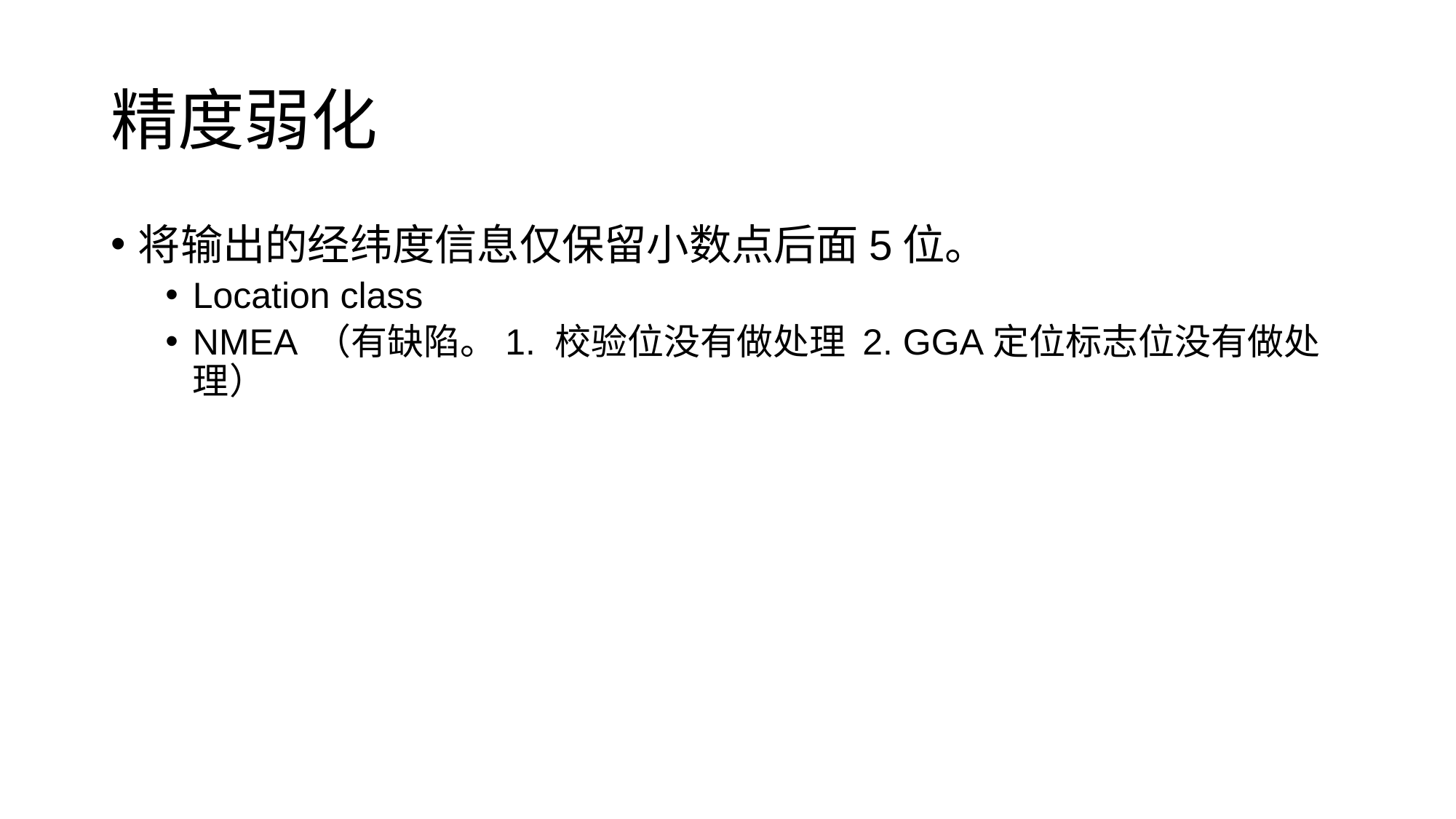

# 精度弱化
将输出的经纬度信息仅保留小数点后面5位。
Location class
NMEA （有缺陷。1. 校验位没有做处理 2. GGA定位标志位没有做处理）